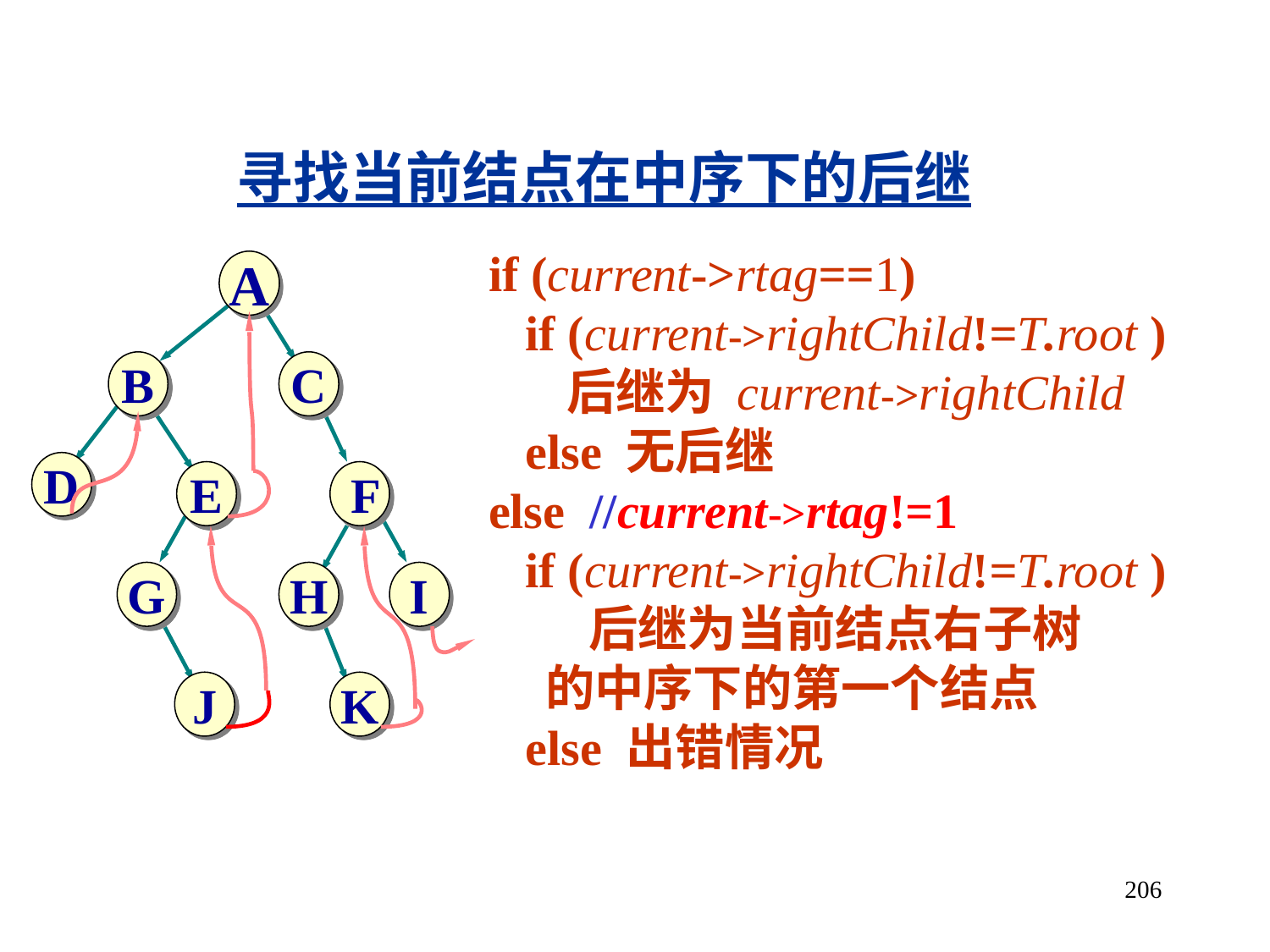

寻找当前结点在中序下的后继
if (current->rtag==1)
   if (current->rightChild!=T.root )
      后继为 current->rightChild
   else 无后继
else  //current->rtag!=1
   if (current->rightChild!=T.root )
        后继为当前结点右子树
    的中序下的第一个结点
   else 出错情况
A

B
C

D
E
F

G
H
I

J
K
206